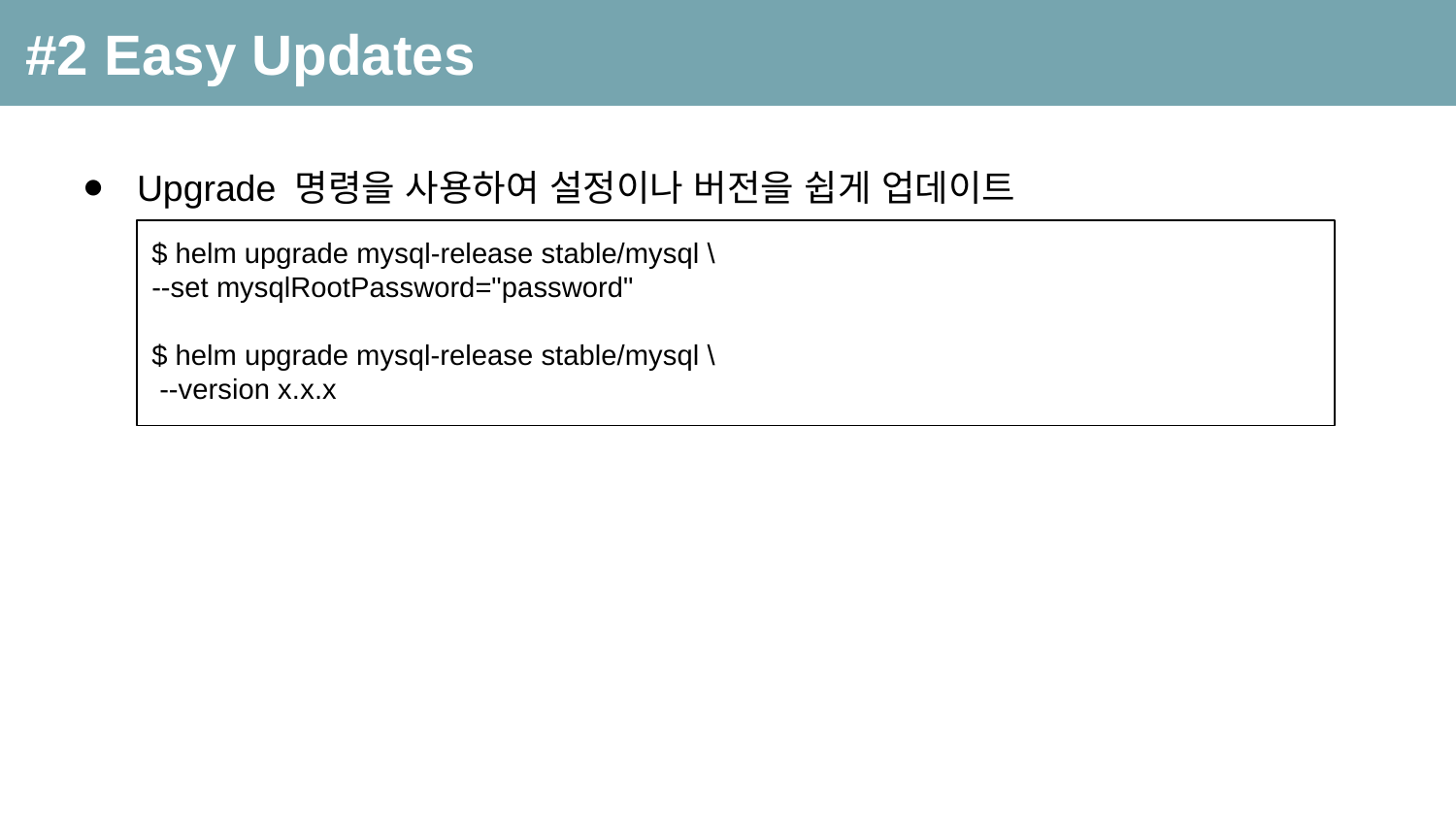

#2 Easy Updates
Upgrade 명령을 사용하여 설정이나 버전을 쉽게 업데이트
$ helm upgrade mysql-release stable/mysql \
--set mysqlRootPassword="password"

$ helm upgrade mysql-release stable/mysql \
 --version x.x.x